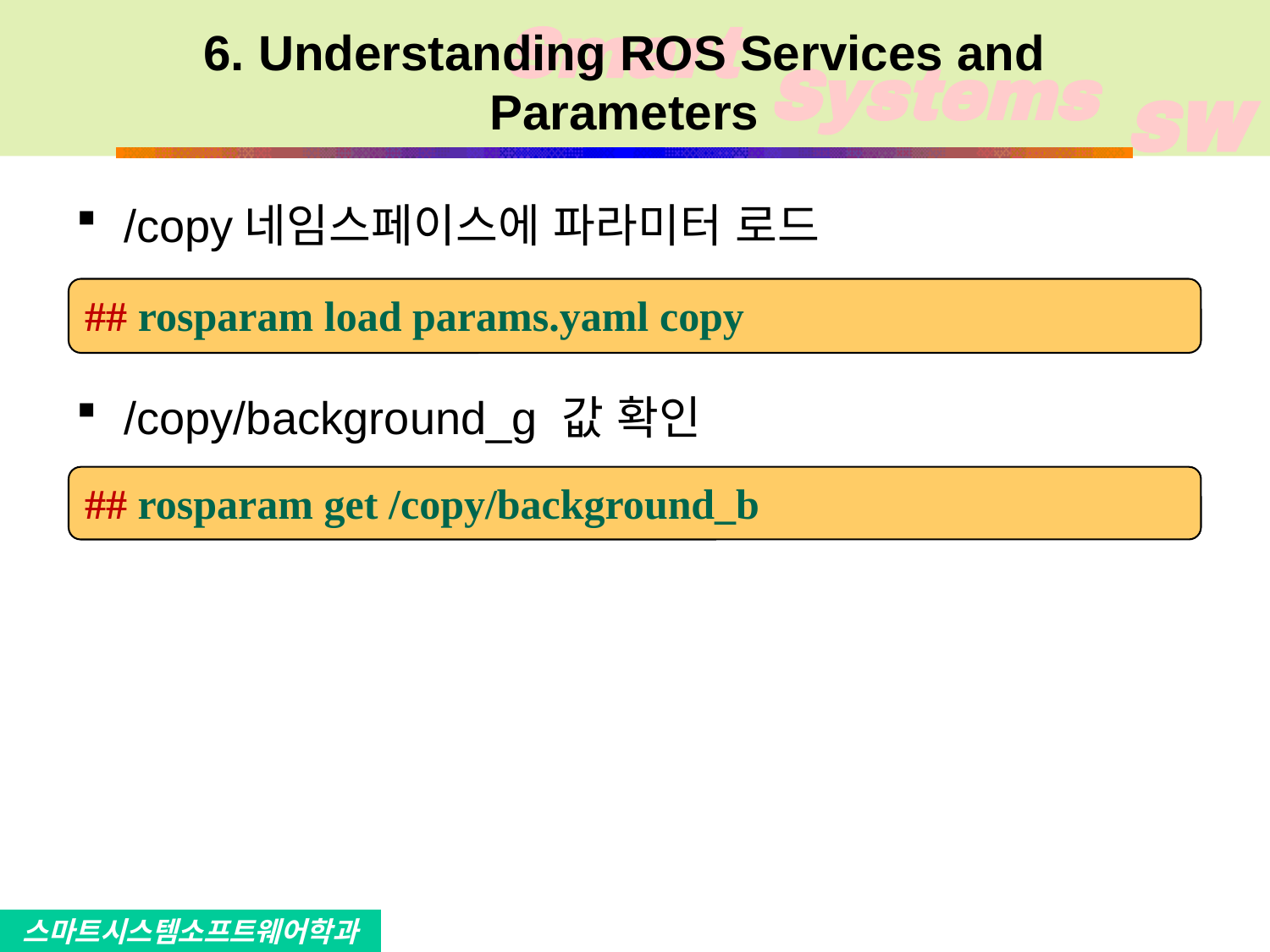

# 6. Understanding ROS Services and Parameters
/copy네임스페이스에 파라미터 로드

/copy/background_g 값 확인

## rosparam load params.yaml copy
## rosparam get /copy/background_b